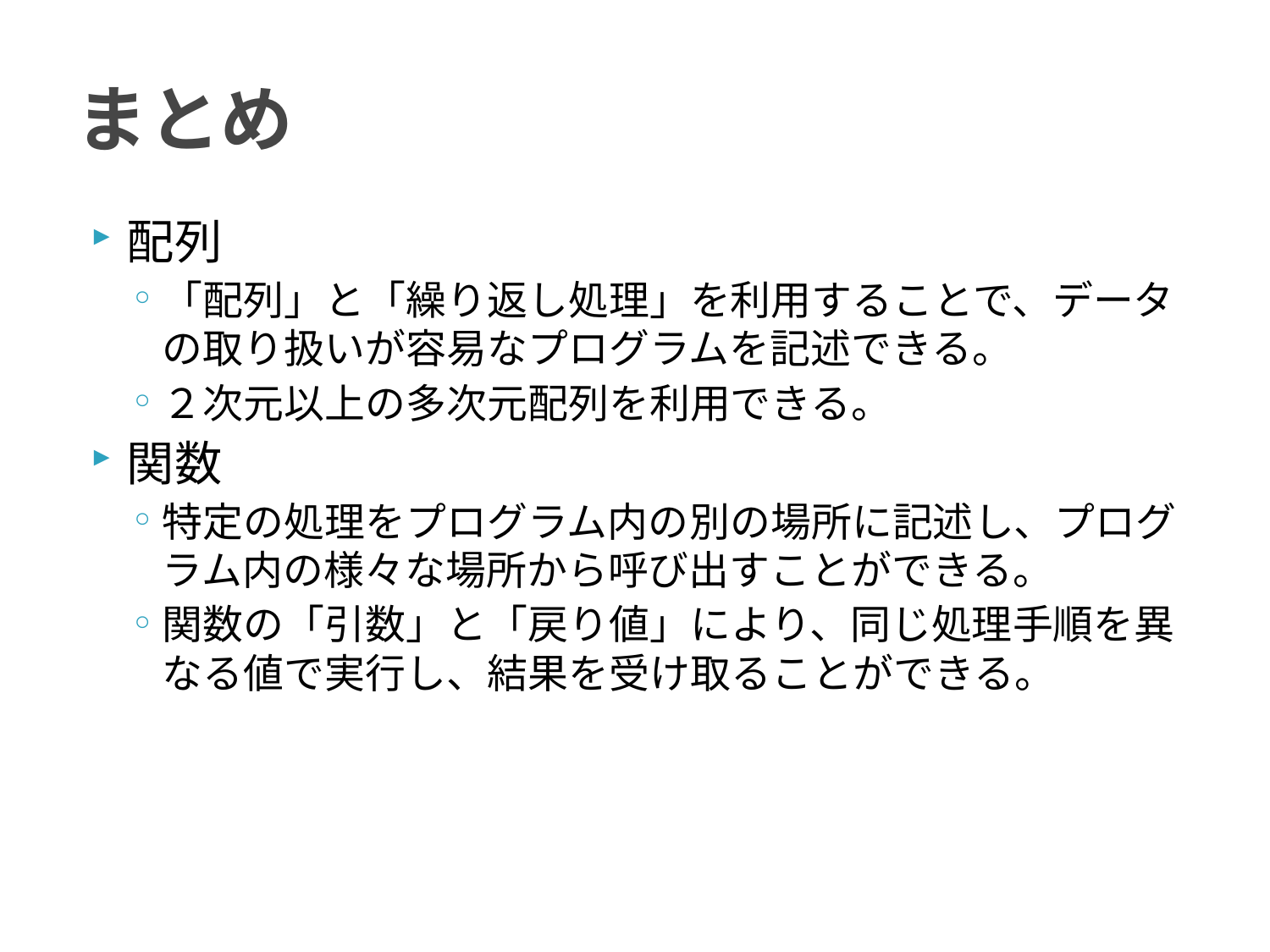

# まとめ
配列
「配列」と「繰り返し処理」を利用することで、データの取り扱いが容易なプログラムを記述できる。
２次元以上の多次元配列を利用できる。
関数
特定の処理をプログラム内の別の場所に記述し、プログラム内の様々な場所から呼び出すことができる。
関数の「引数」と「戻り値」により、同じ処理手順を異なる値で実行し、結果を受け取ることができる。